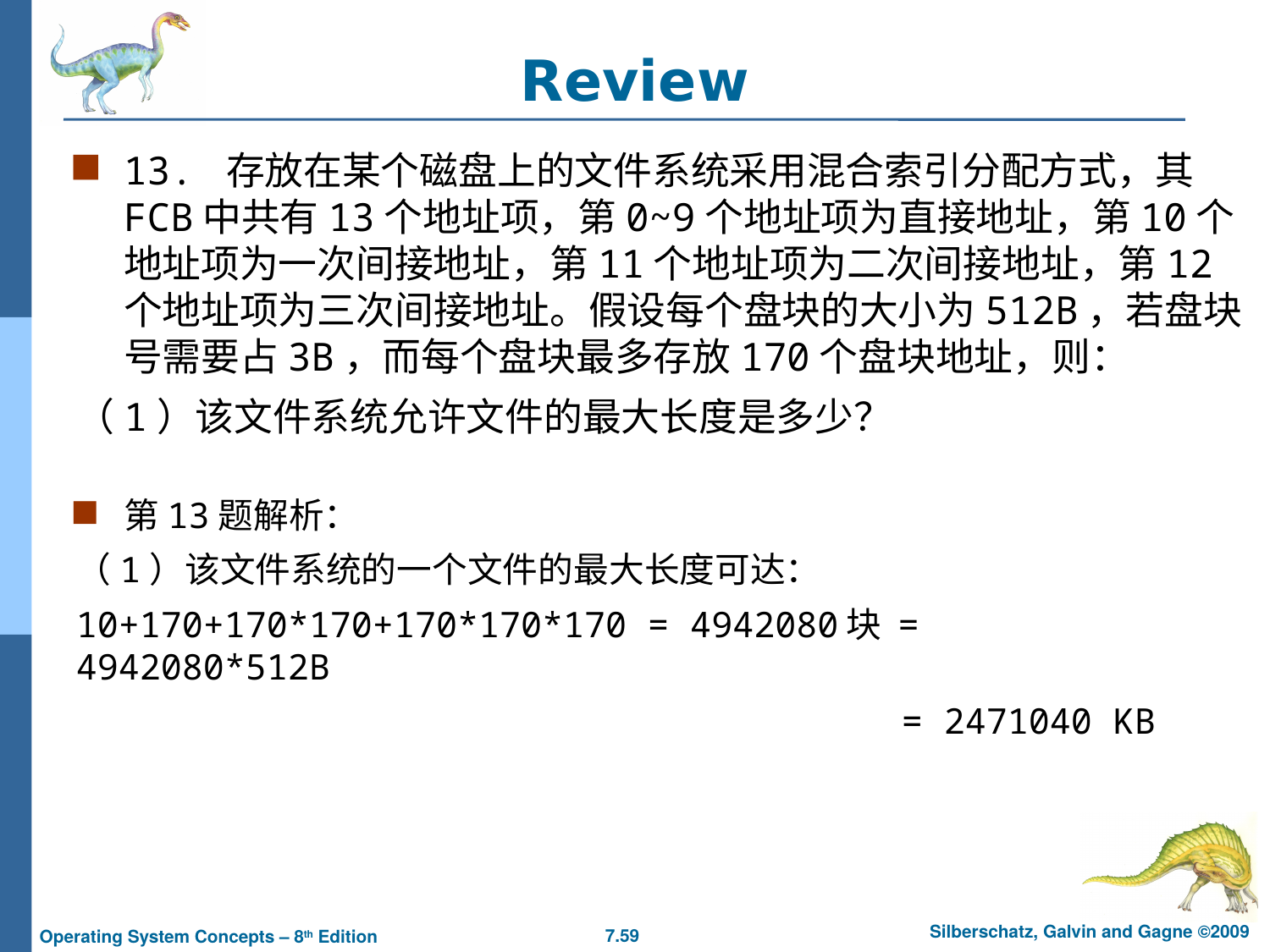

# Review
13. 存放在某个磁盘上的文件系统采用混合索引分配方式，其FCB中共有13个地址项，第0~9个地址项为直接地址，第10个地址项为一次间接地址，第11个地址项为二次间接地址，第12个地址项为三次间接地址。假设每个盘块的大小为512B，若盘块号需要占3B，而每个盘块最多存放170个盘块地址，则：
（1）该文件系统允许文件的最大长度是多少？
第13题解析：
（1）该文件系统的一个文件的最大长度可达：
10+170+170*170+170*170*170 = 4942080块 = 4942080*512B
                                       = 2471040 KB